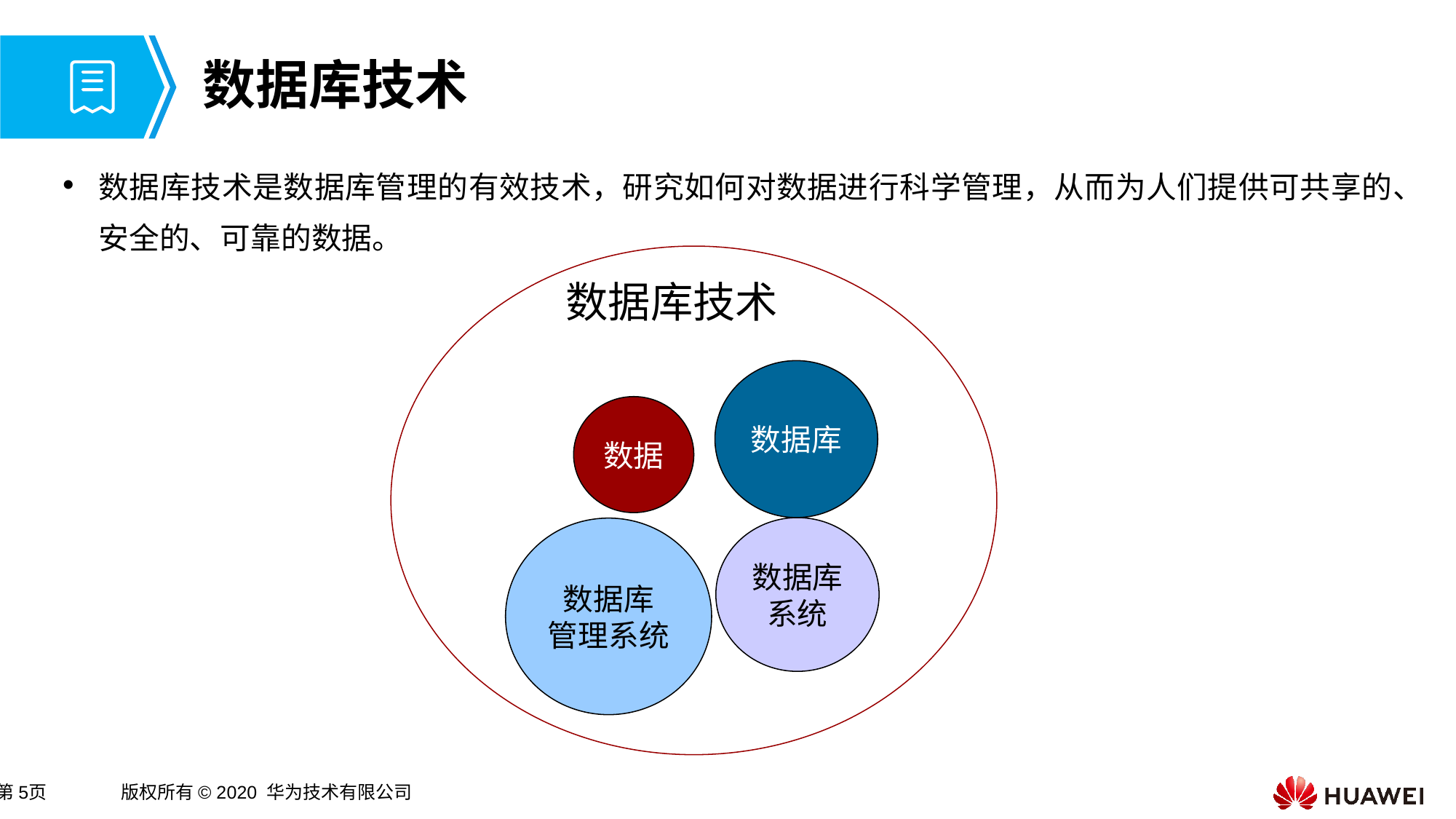

# 数据库技术
数据库技术是数据库管理的有效技术，研究如何对数据进行科学管理，从而为人们提供可共享的、安全的、可靠的数据。

数据库技术
Text
Text
Text
Text
Text
Text
Text
Text
Text
Text
Text
Text
Text
Text
Text
Text
Text
Text
Text
Text
Text
Text
Text
Text
Text
Text
Text
Text
Text
Text
Text
Text
Text
Text
Text
Text
Text
Text
Text
Text
Text
Text
Text
Text
Text
Text
数据库
数据
数据库
系统
数据库
管理系统